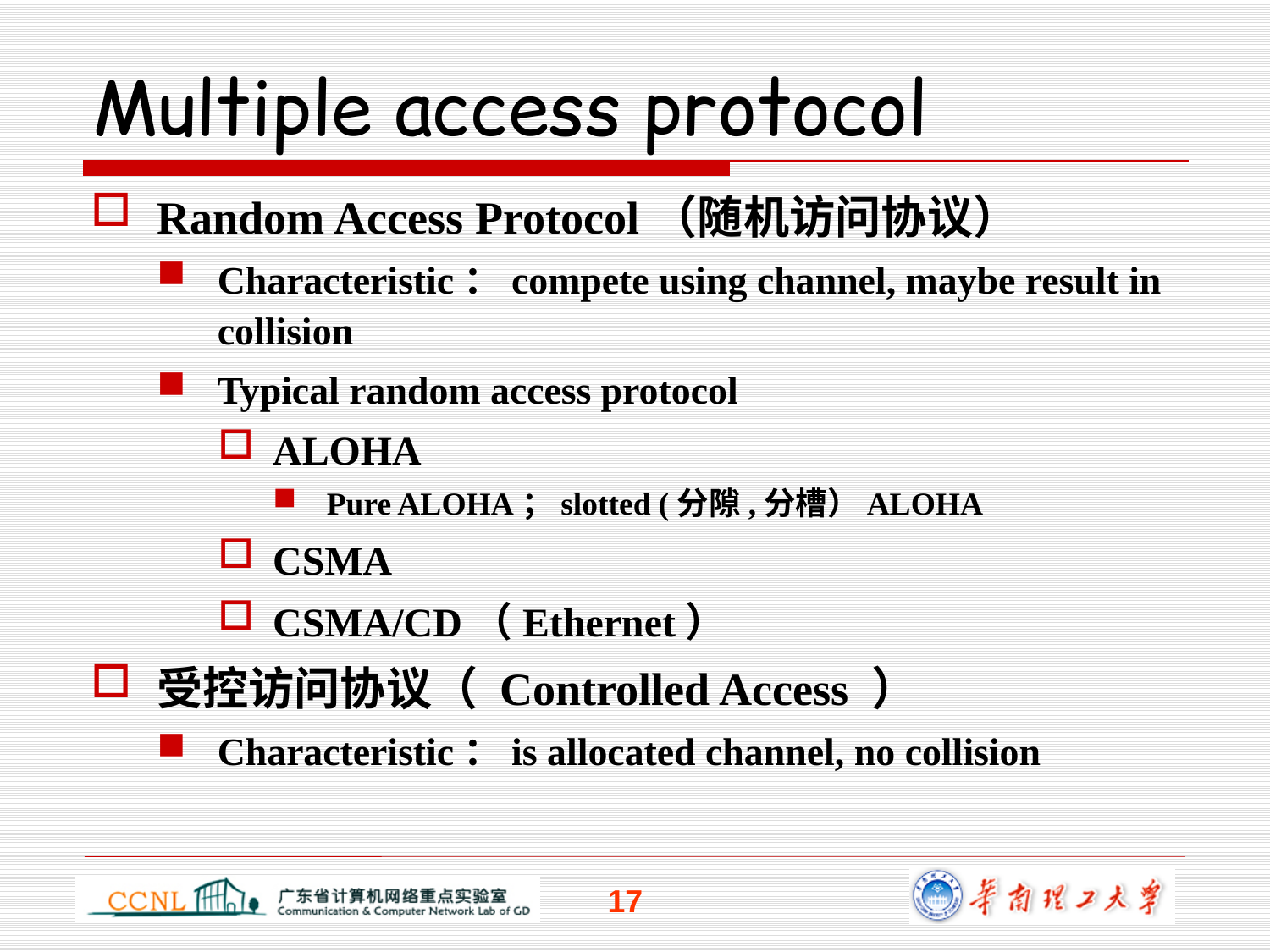

# Multiple access protocol
Random Access Protocol（随机访问协议）
Characteristic：compete using channel, maybe result in collision
Typical random access protocol
ALOHA
Pure ALOHA；slotted (分隙,分槽）ALOHA
CSMA
CSMA/CD（Ethernet）
受控访问协议（ Controlled Access ）
Characteristic：is allocated channel, no collision